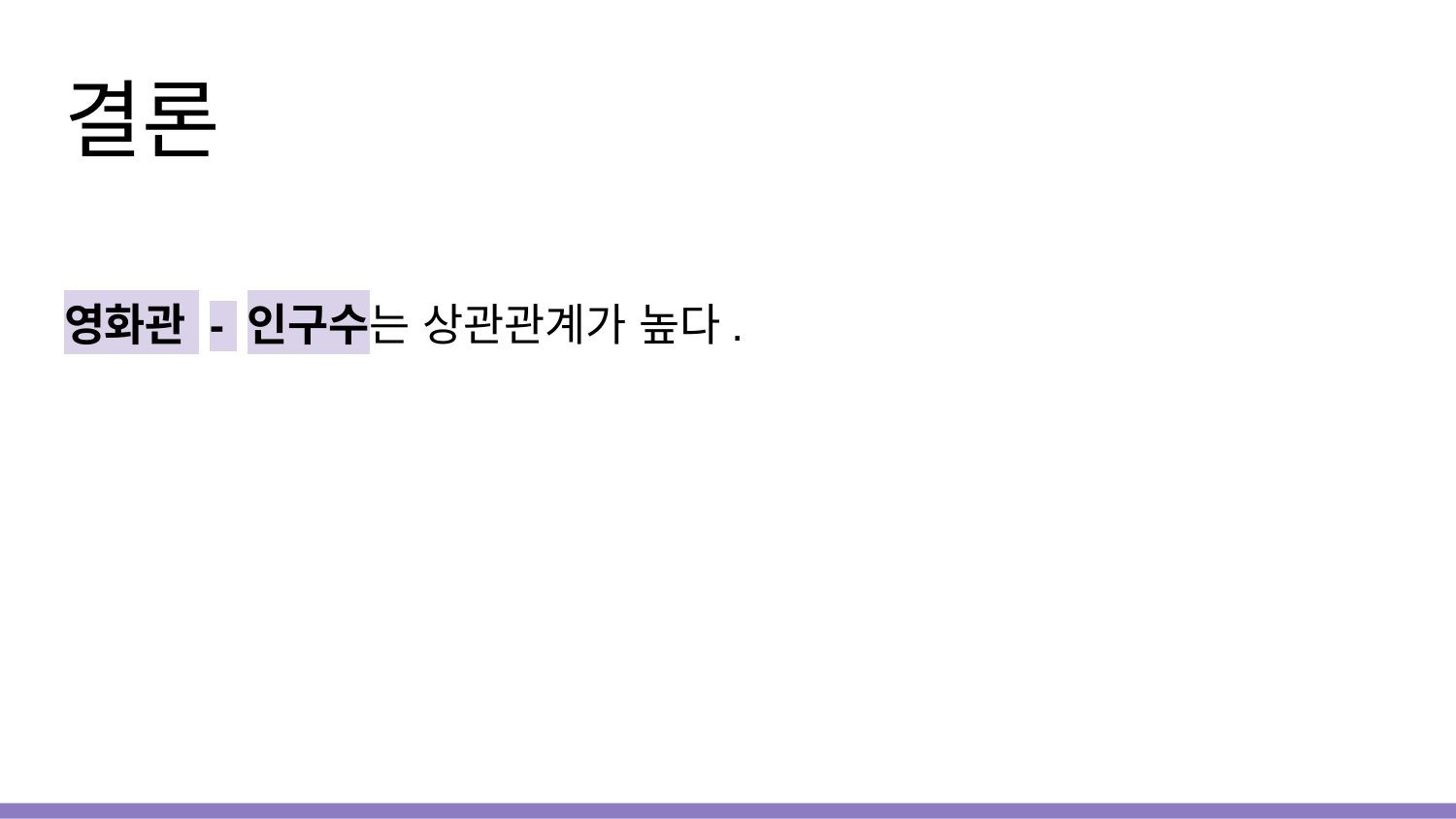

# 결론
영화관 - 인구수는 상관관계가 높다.